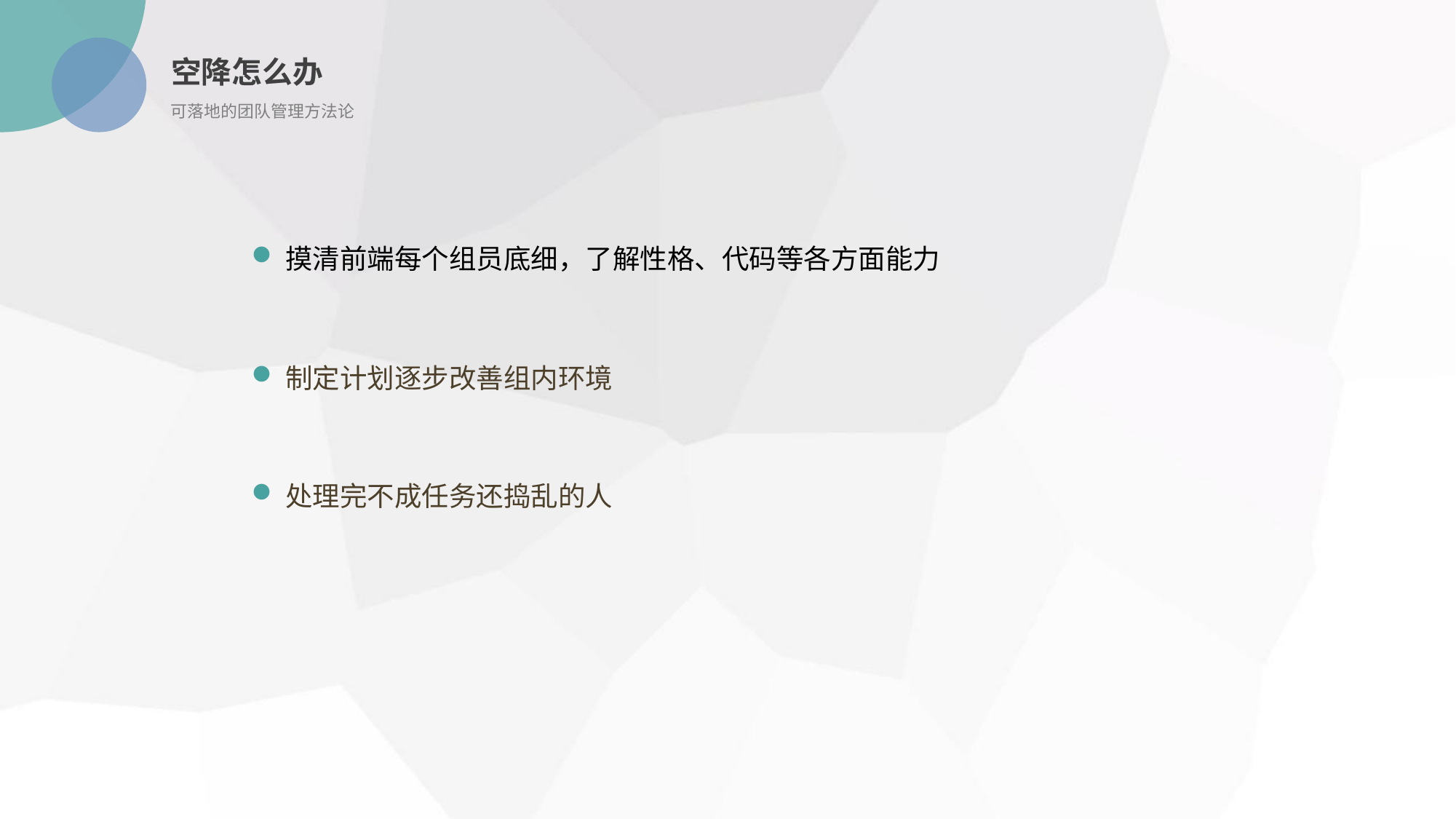

空降怎么办
可落地的团队管理方法论
摸清前端每个组员底细，了解性格、代码等各方面能力
制定计划逐步改善组内环境
处理完不成任务还捣乱的人